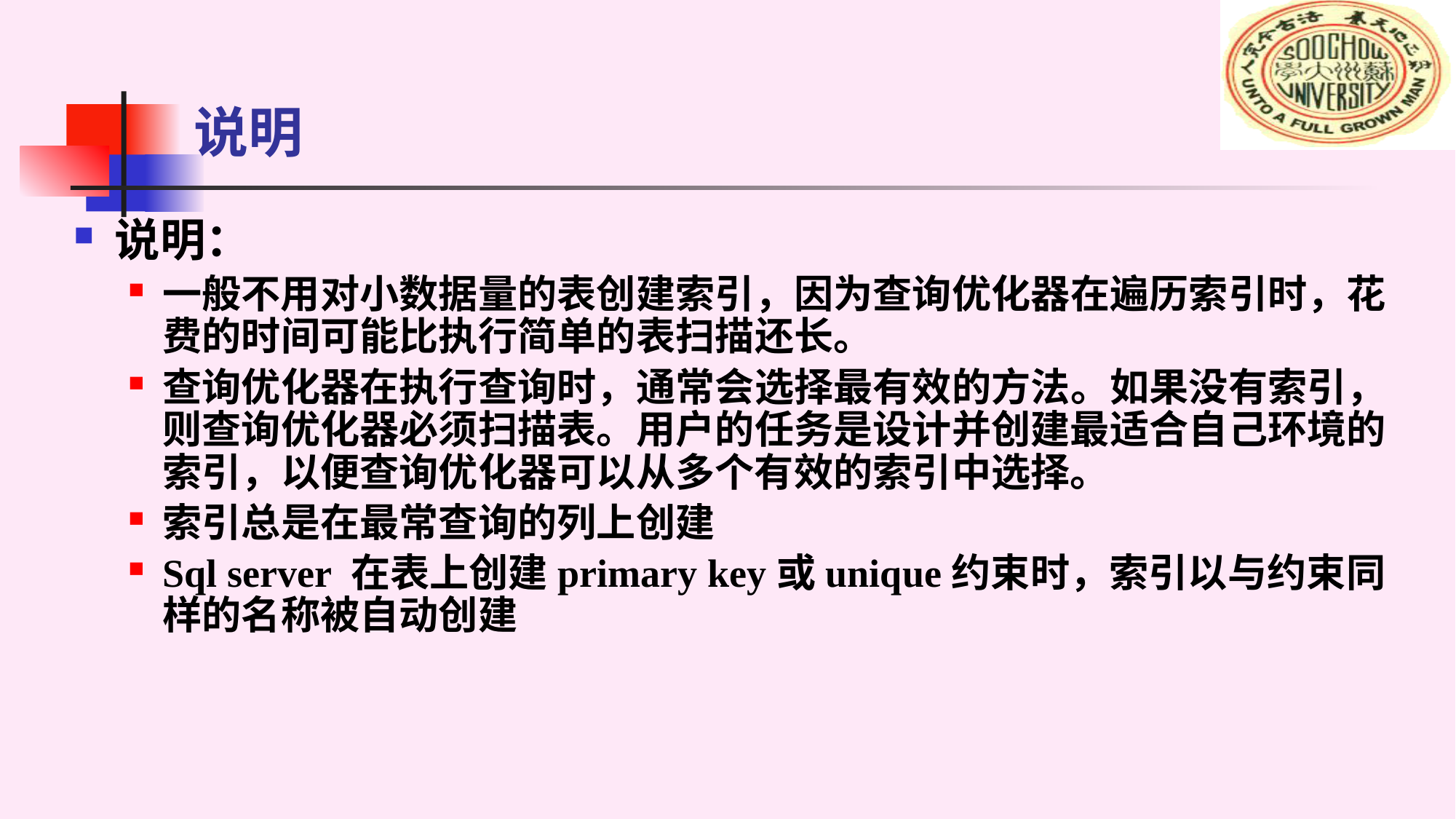

# 说明
说明：
一般不用对小数据量的表创建索引，因为查询优化器在遍历索引时，花费的时间可能比执行简单的表扫描还长。
查询优化器在执行查询时，通常会选择最有效的方法。如果没有索引，则查询优化器必须扫描表。用户的任务是设计并创建最适合自己环境的索引，以便查询优化器可以从多个有效的索引中选择。
索引总是在最常查询的列上创建
Sql server 在表上创建primary key或unique约束时，索引以与约束同样的名称被自动创建